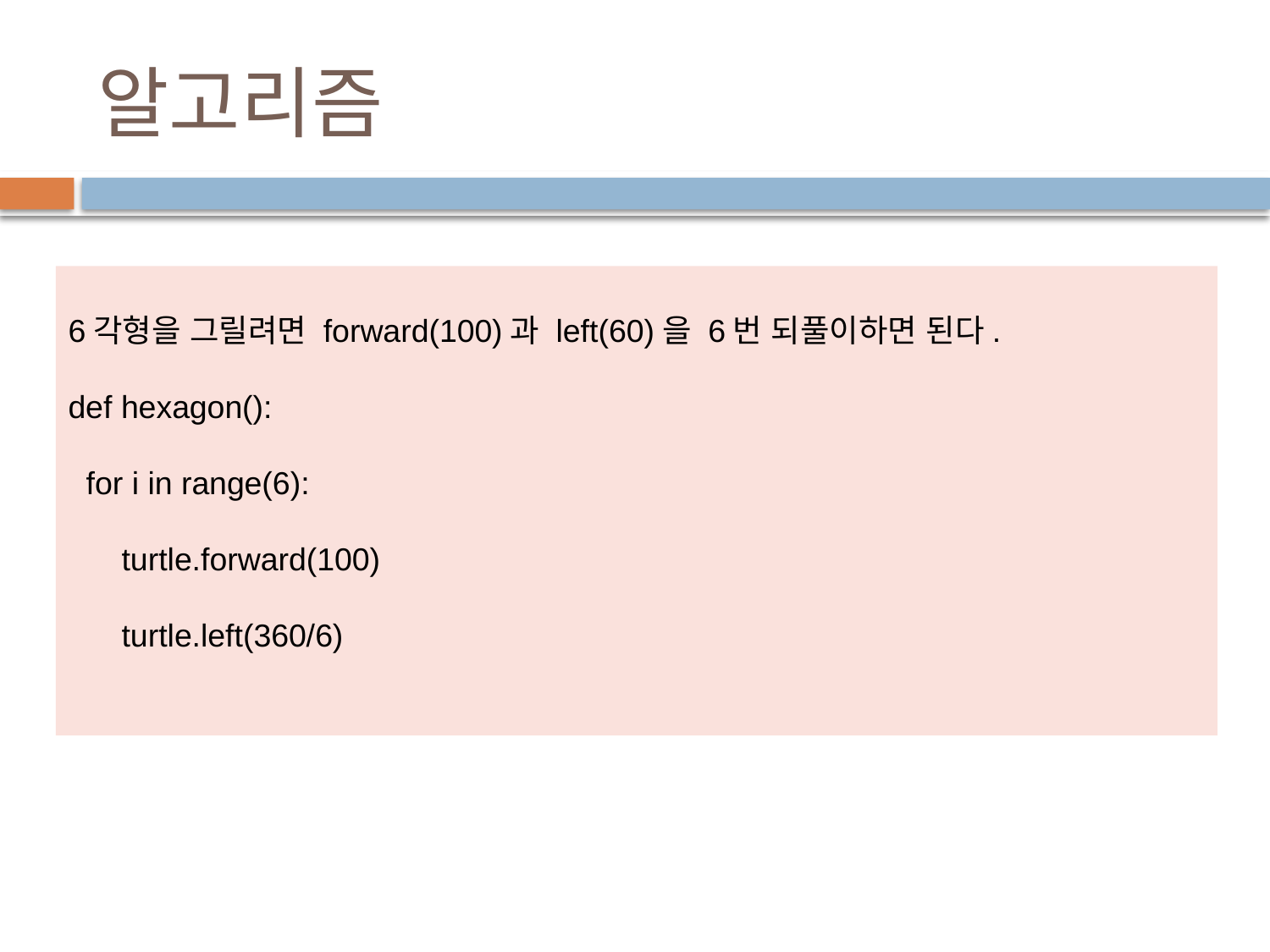

# 알고리즘
6각형을 그릴려면 forward(100)과 left(60)을 6번 되풀이하면 된다.
def hexagon():
  for i in range(6):
      turtle.forward(100)
      turtle.left(360/6)